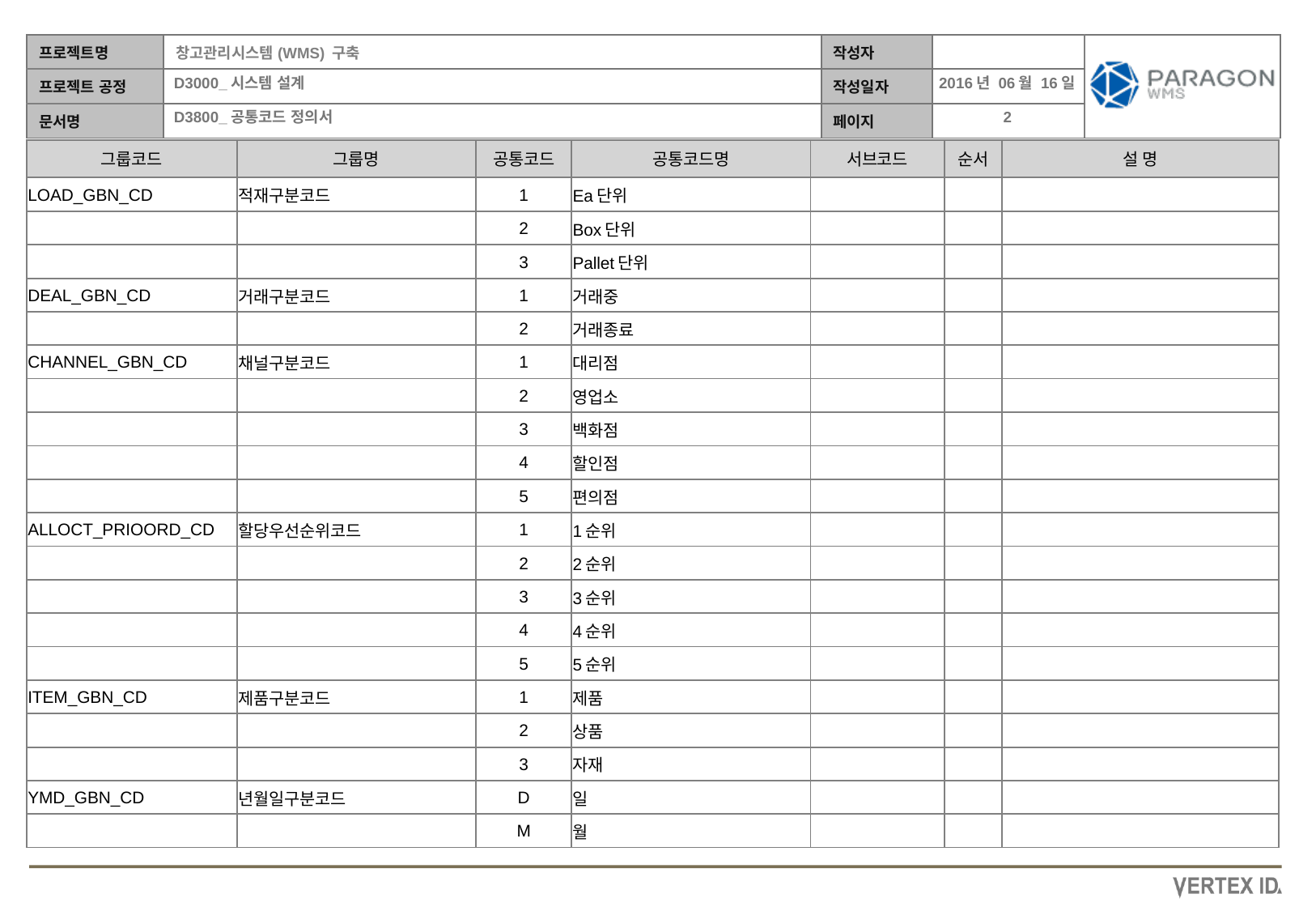

2016년 06월 16일
| 그룹코드 | 그룹명 | 공통코드 | 공통코드명 | 서브코드 | 순서 | 설 명 |
| --- | --- | --- | --- | --- | --- | --- |
| LOAD\_GBN\_CD | 적재구분코드 | 1 | Ea단위 |  |  |  |
| --- | --- | --- | --- | --- | --- | --- |
|  |  | 2 | Box단위 |  |  |  |
|  |  | 3 | Pallet단위 |  |  |  |
| DEAL\_GBN\_CD | 거래구분코드 | 1 | 거래중 |  |  |  |
|  |  | 2 | 거래종료 |  |  |  |
| CHANNEL\_GBN\_CD | 채널구분코드 | 1 | 대리점 |  |  |  |
|  |  | 2 | 영업소 |  |  |  |
|  |  | 3 | 백화점 |  |  |  |
|  |  | 4 | 할인점 |  |  |  |
|  |  | 5 | 편의점 |  |  |  |
| ALLOCT\_PRIOORD\_CD | 할당우선순위코드 | 1 | 1순위 |  |  |  |
|  |  | 2 | 2순위 |  |  |  |
|  |  | 3 | 3순위 |  |  |  |
|  |  | 4 | 4순위 |  |  |  |
|  |  | 5 | 5순위 |  |  |  |
| ITEM\_GBN\_CD | 제품구분코드 | 1 | 제품 |  |  |  |
|  |  | 2 | 상품 |  |  |  |
|  |  | 3 | 자재 |  |  |  |
| YMD\_GBN\_CD | 년월일구분코드 | D | 일 |  |  |  |
|  |  | M | 월 |  |  |  |